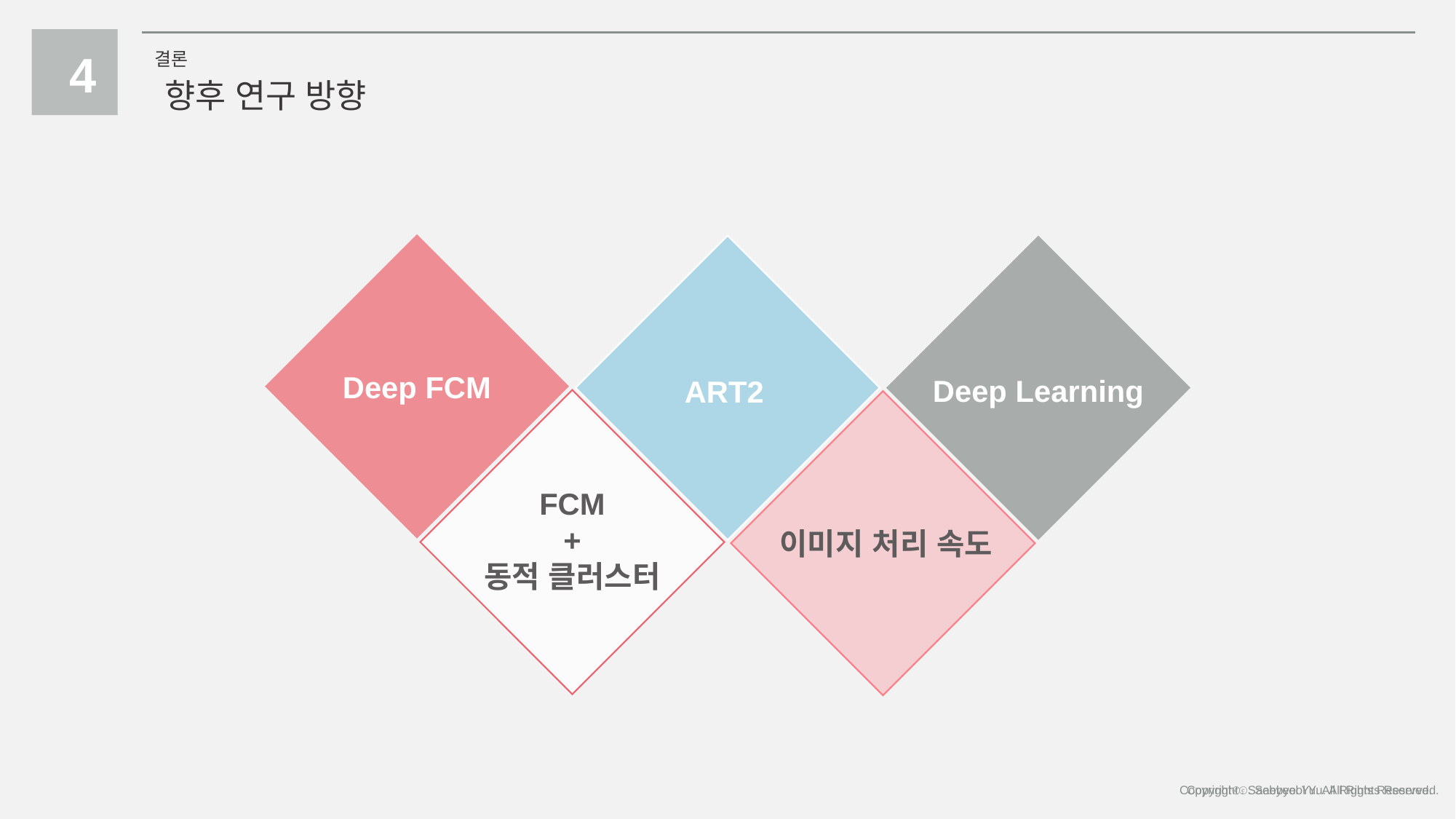

4
결론
향후 연구 방향

Deep FCM
Deep Learning
ART2

FCM
+
동적 클러스터
이미지 처리 속도
Copyrightⓒ. Saebyeol Yu. All Rights Reserved.